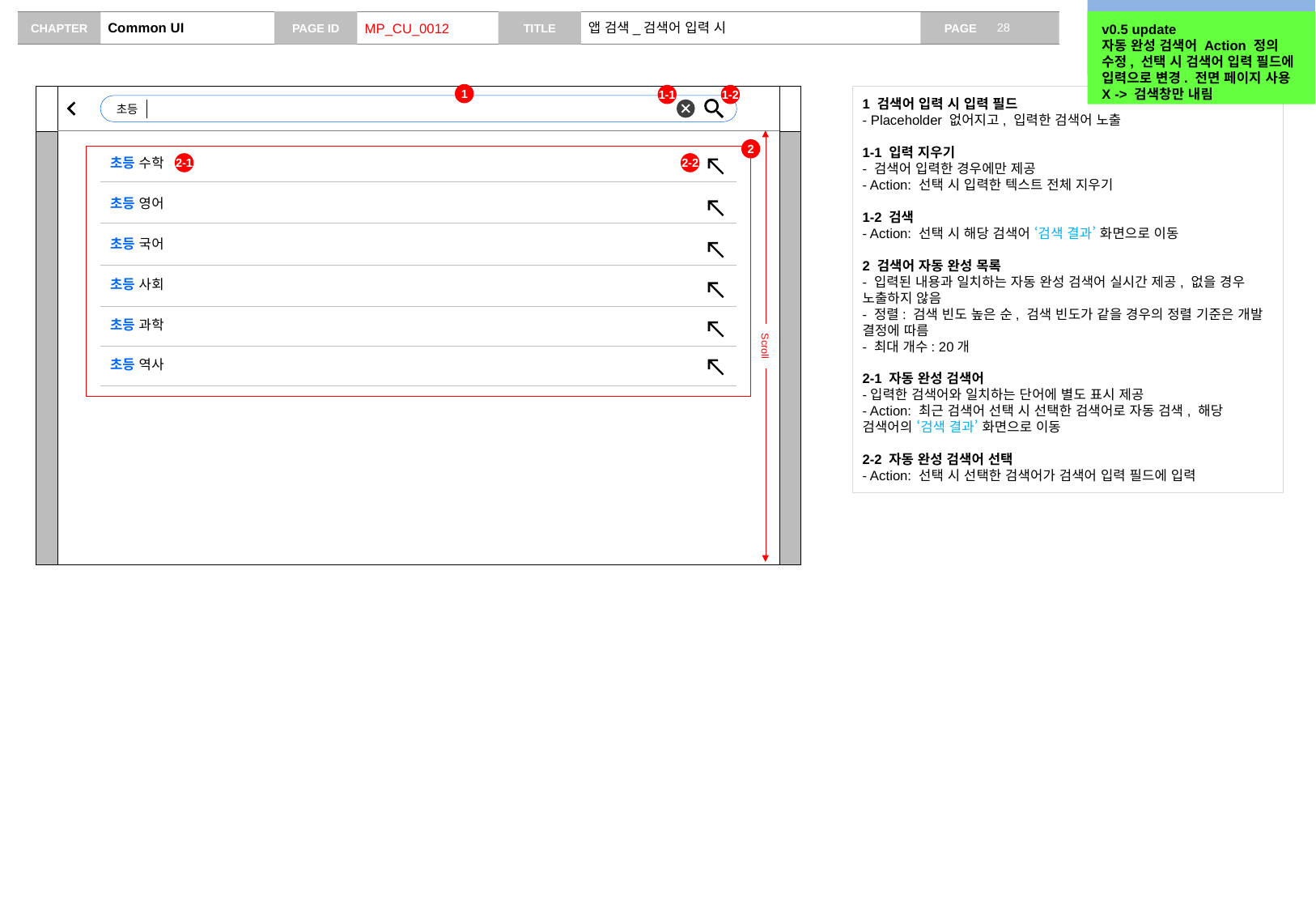

v0.2 update
검색 시 별도 화면으로 제공
v0.5 update
자동 완성 검색어 Action 정의 수정, 선택 시 검색어 입력 필드에 입력으로 변경. 전면 페이지 사용 X -> 검색창만 내림

# Common UI
MP_CU_0012
앱 검색_검색어 입력 시
1
1-1
1-2
1 검색어 입력 시 입력 필드
- Placeholder 없어지고, 입력한 검색어 노출

1-1 입력 지우기
- 검색어 입력한 경우에만 제공
- Action: 선택 시 입력한 텍스트 전체 지우기

1-2 검색
- Action: 선택 시 해당 검색어 ‘검색 결과’ 화면으로 이동

2 검색어 자동 완성 목록
- 입력된 내용과 일치하는 자동 완성 검색어 실시간 제공, 없을 경우 노출하지 않음
- 정렬: 검색 빈도 높은 순, 검색 빈도가 같을 경우의 정렬 기준은 개발 결정에 따름
- 최대 개수: 20개

2-1 자동 완성 검색어
-입력한 검색어와 일치하는 단어에 별도 표시 제공
- Action: 최근 검색어 선택 시 선택한 검색어로 자동 검색, 해당 검색어의 ‘검색 결과’ 화면으로 이동

2-2 자동 완성 검색어 선택
- Action: 선택 시 선택한 검색어가 검색어 입력 필드에 입력

초등

컨텐츠 영역
각 메뉴 화면 정의에 따름
2

2-1
2-2
초등 수학

초등 영어

초등 국어

초등 사회

초등 과학

초등 역사

Scroll